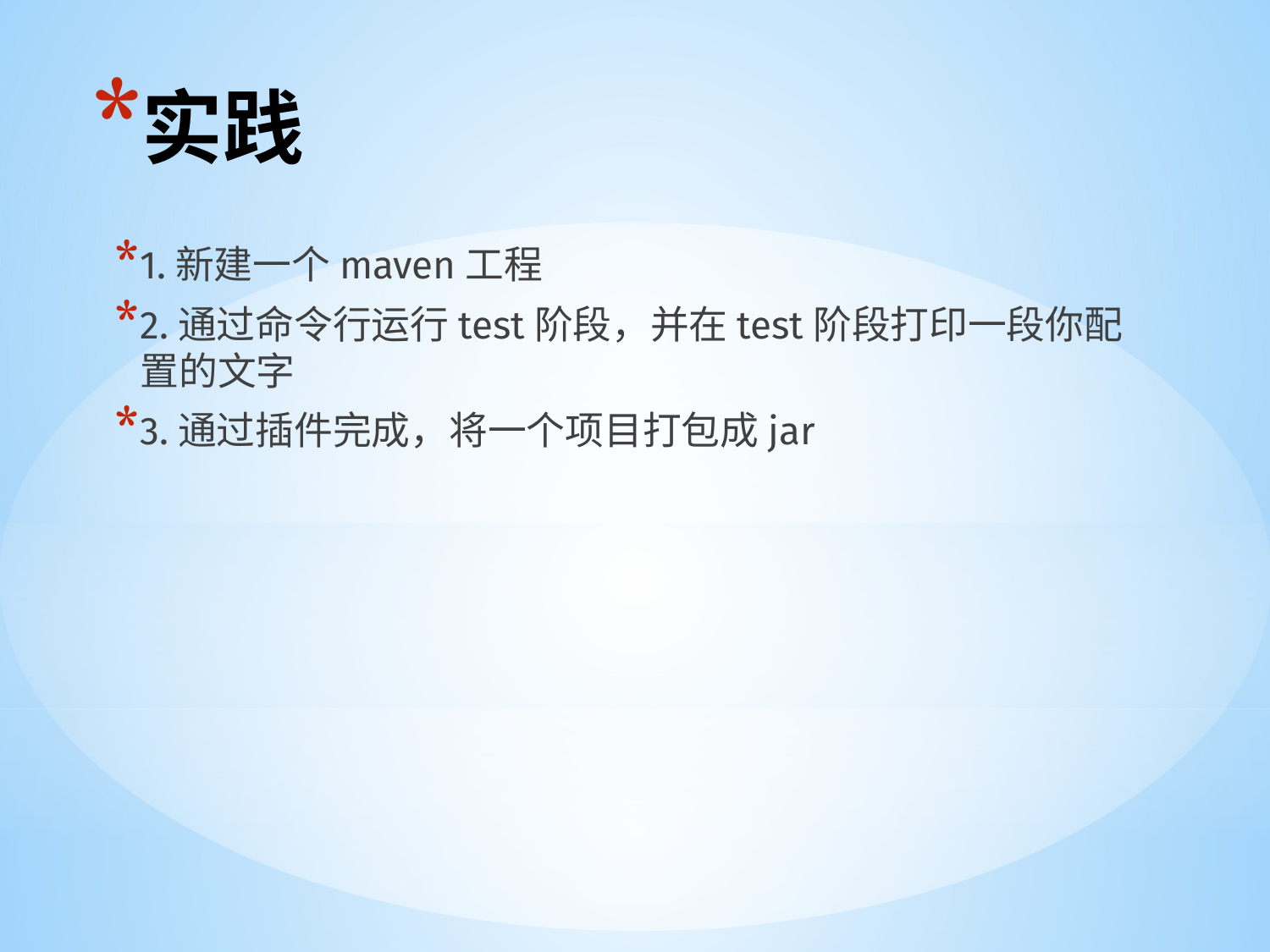

# 实践
1.新建一个maven工程
2.通过命令行运行test阶段，并在test阶段打印一段你配置的文字
3.通过插件完成，将一个项目打包成jar